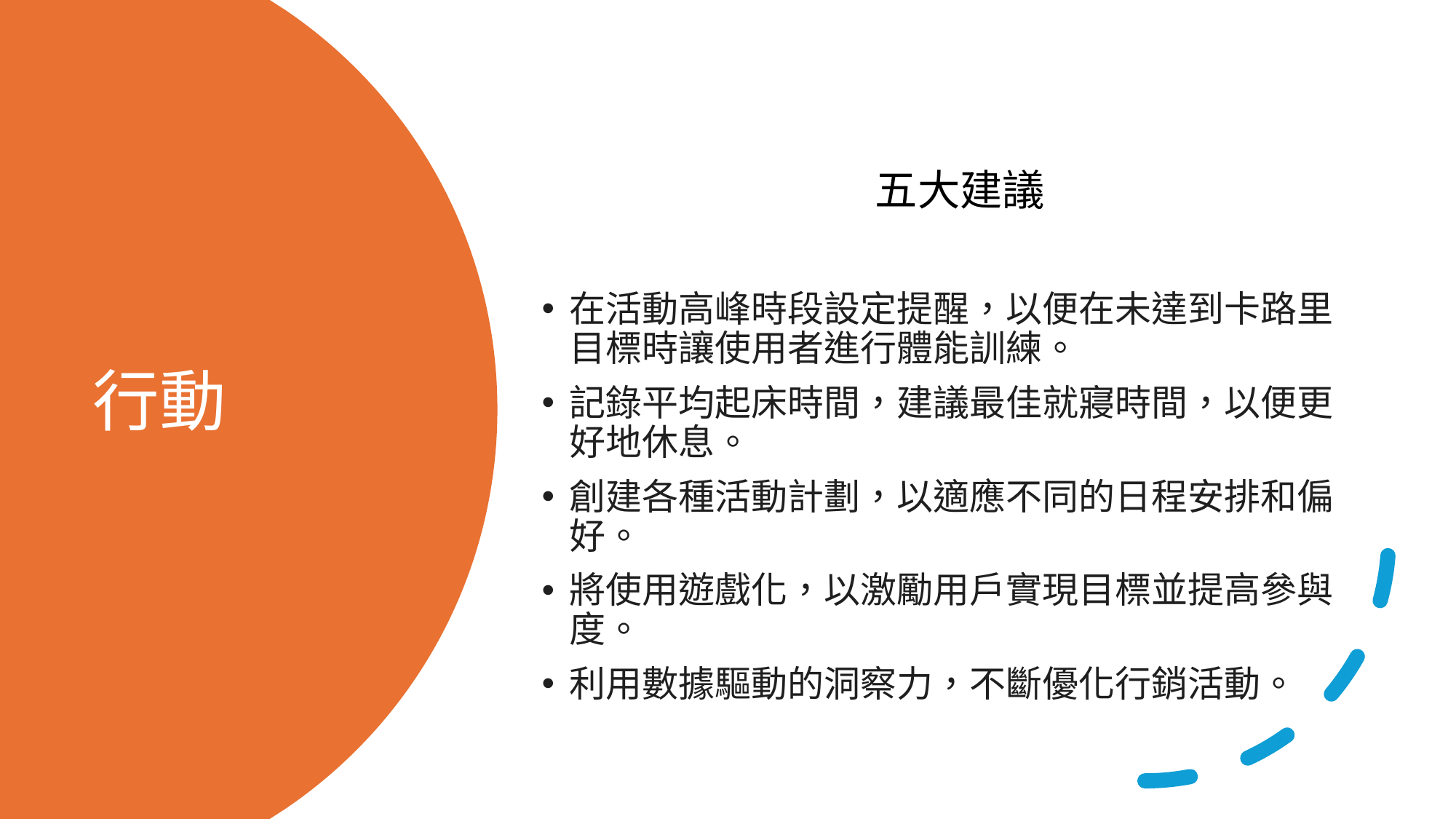

五大建議

在活動高峰時段設定提醒，以便在未達到卡路里目標時讓使用者進行體能訓練。
記錄平均起床時間，建議最佳就寢時間，以便更好地休息。
創建各種活動計劃，以適應不同的日程安排和偏好。
將使用遊戲化，以激勵用戶實現目標並提高參與度。
利用數據驅動的洞察力，不斷優化行銷活動。
# 行動